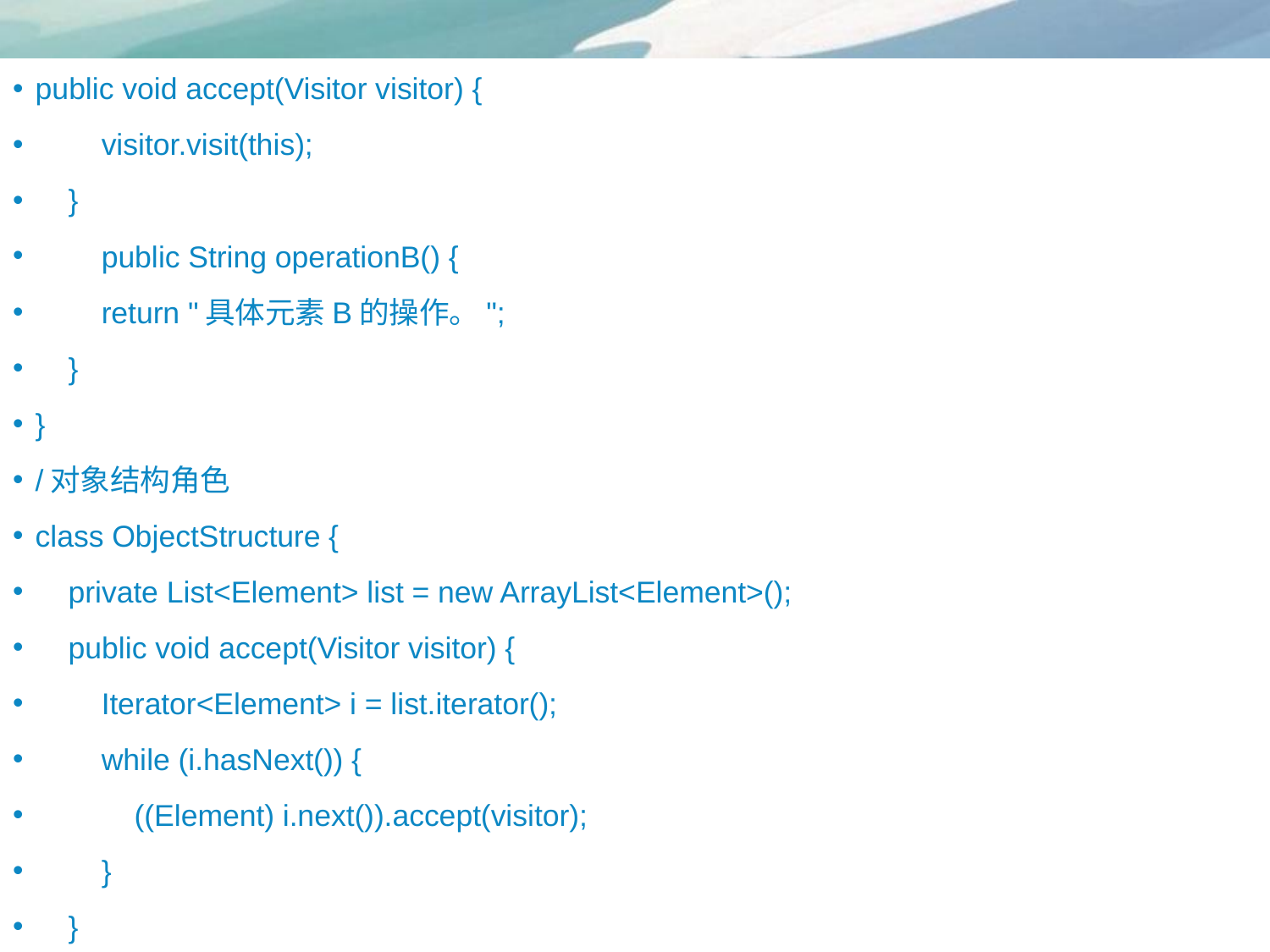

public void accept(Visitor visitor) {
        visitor.visit(this);
    }
        public String operationB() {
        return "具体元素B的操作。";
    }
}
/对象结构角色
class ObjectStructure {
    private List<Element> list = new ArrayList<Element>();
    public void accept(Visitor visitor) {
        Iterator<Element> i = list.iterator();
        while (i.hasNext()) {
            ((Element) i.next()).accept(visitor);
        }
    }